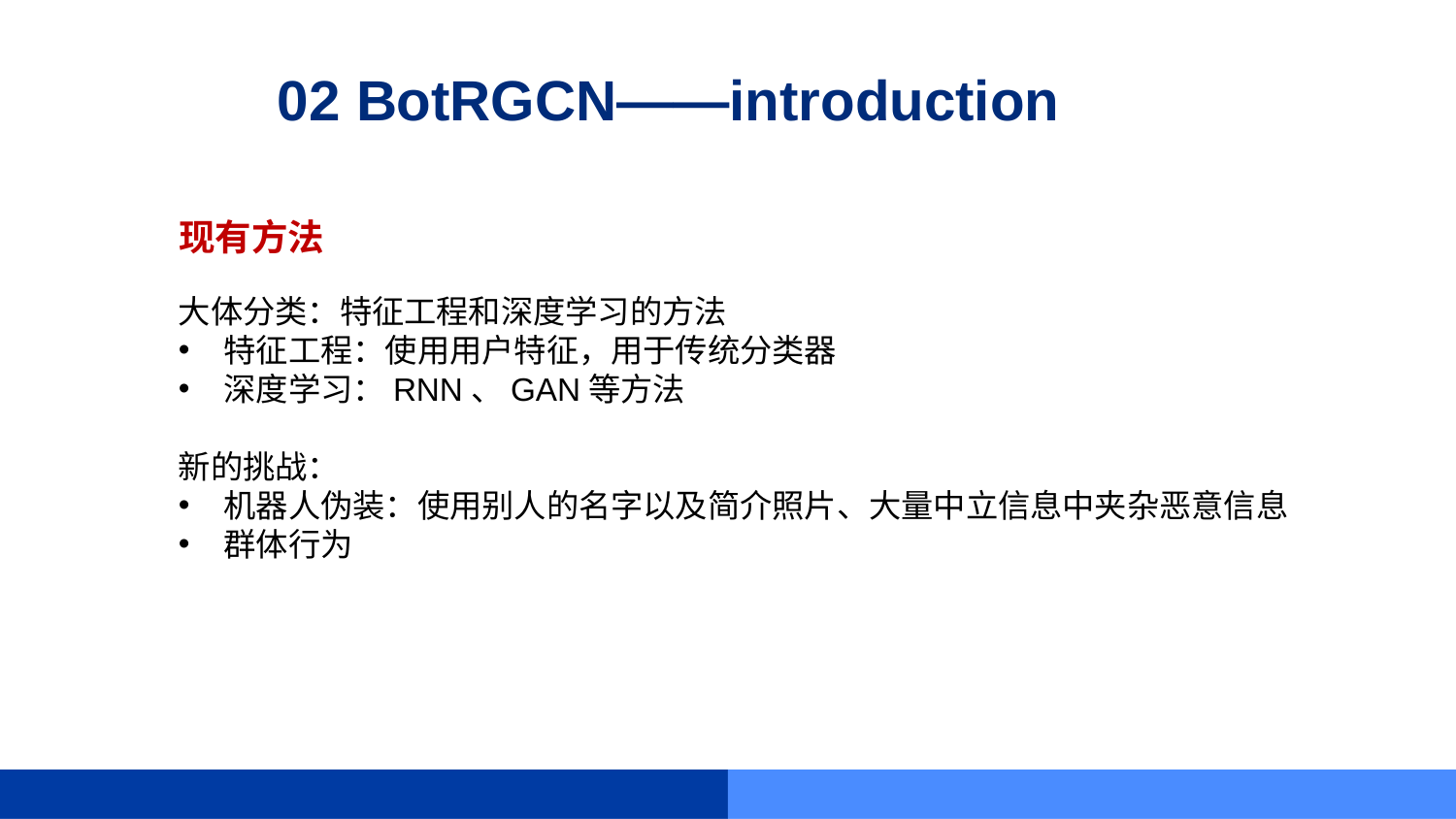

# 02 BotRGCN——introduction
现有方法
大体分类：特征工程和深度学习的方法
特征工程：使用用户特征，用于传统分类器
深度学习：RNN、GAN等方法

新的挑战：
机器人伪装：使用别人的名字以及简介照片、大量中立信息中夹杂恶意信息
群体行为